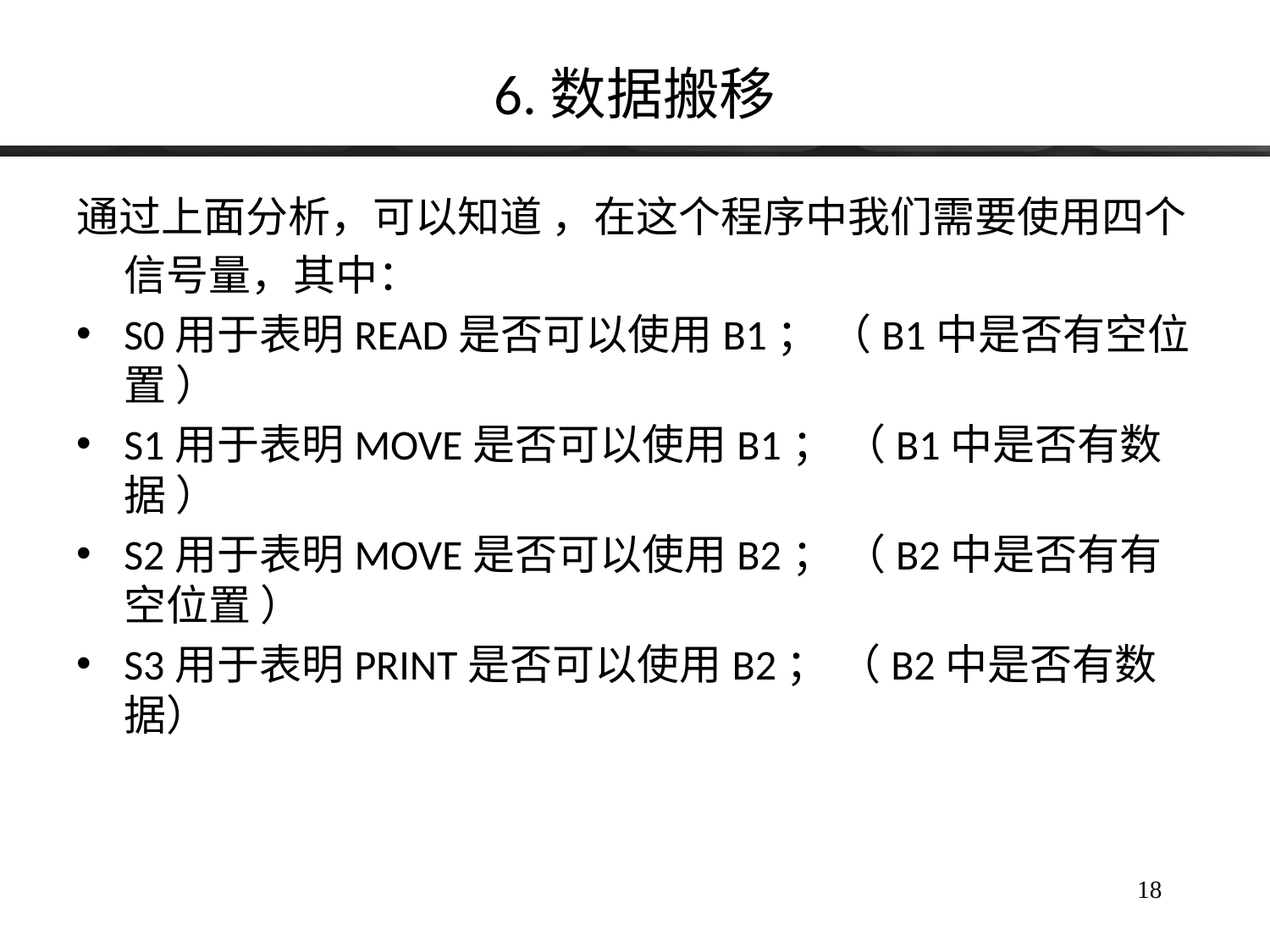

# 6.数据搬移
通过上面分析，可以知道 ，在这个程序中我们需要使用四个信号量，其中：
S0用于表明READ是否可以使用B1； （B1中是否有空位置 ）
S1用于表明MOVE是否可以使用B1； （B1中是否有数据 ）
S2用于表明MOVE是否可以使用B2； （B2中是否有有空位置 ）
S3用于表明PRINT是否可以使用B2； （B2中是否有数据）

18